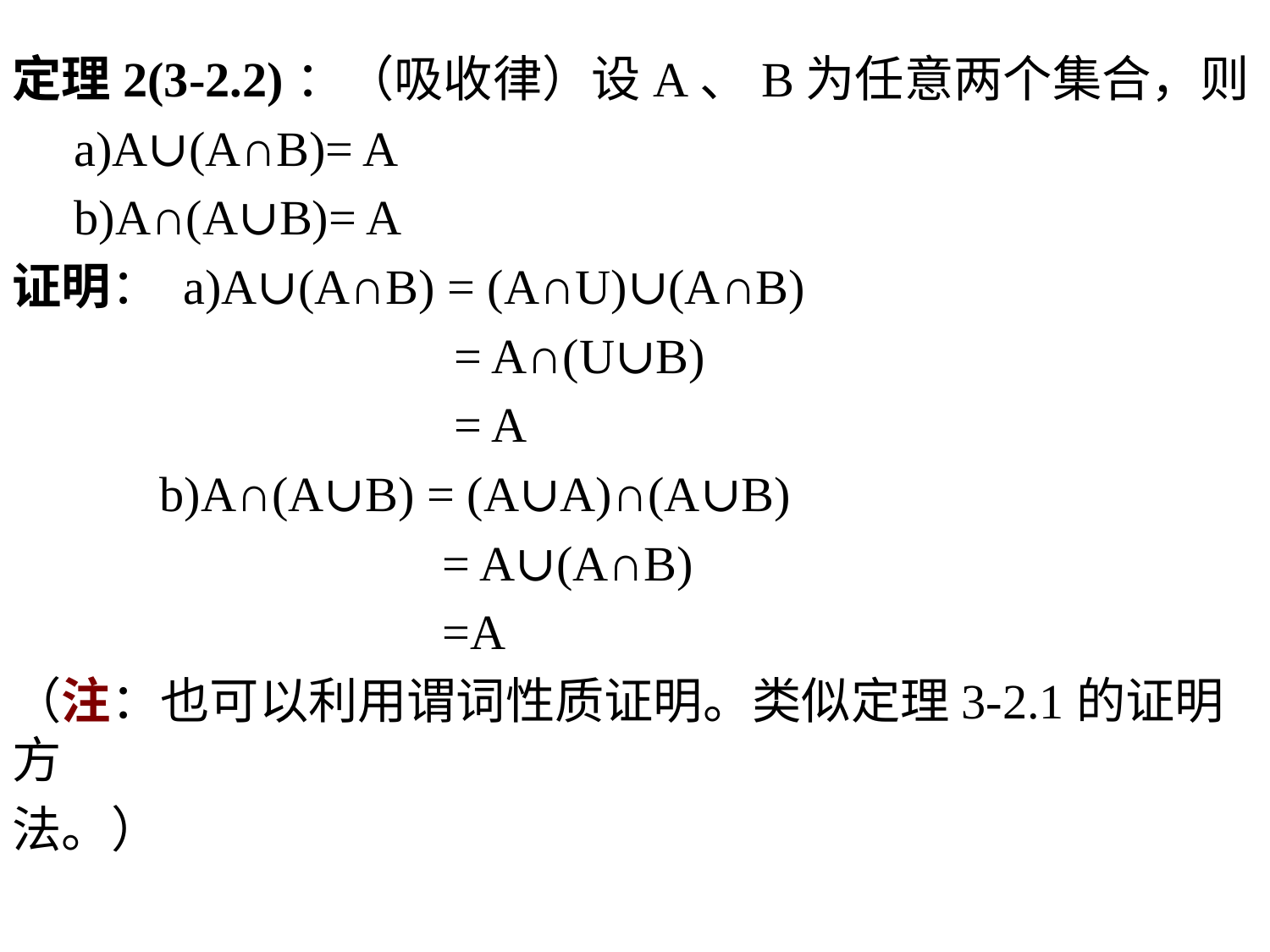

定理2(3-2.2)：（吸收律）设A、B为任意两个集合，则
     a)A∪(A∩B)= A
     b)A∩(A∪B)= A
证明： a)A∪(A∩B) = (A∩U)∪(A∩B)
                                    = A∩(U∪B)
                                    = A
            b)A∩(A∪B) = (A∪A)∩(A∪B)
                                   = A∪(A∩B)
                                   =A
（注：也可以利用谓词性质证明。类似定理3-2.1的证明方
法。）